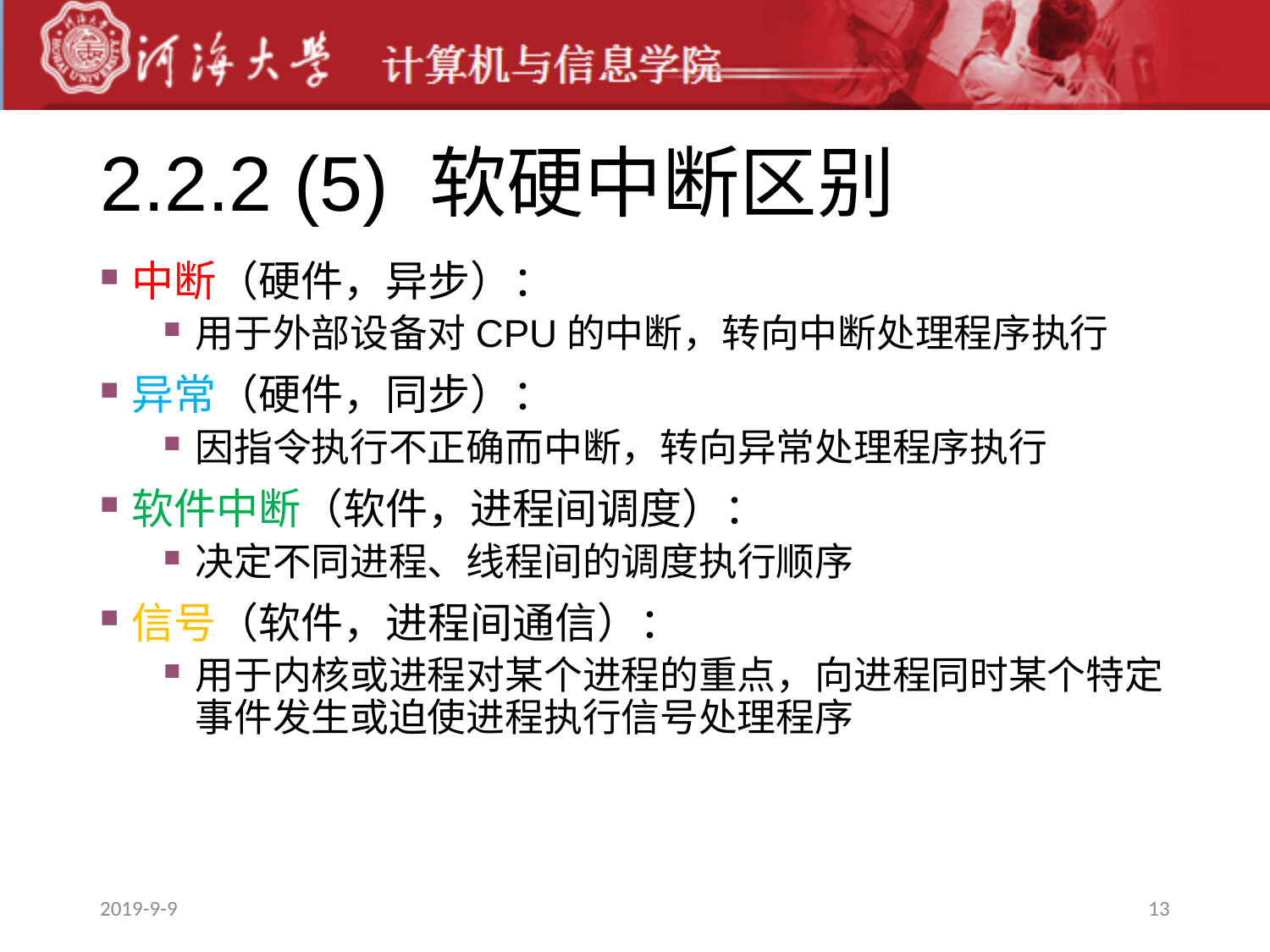

# 2.2.2 (5) 软硬中断区别
中断（硬件，异步）：
用于外部设备对CPU的中断，转向中断处理程序执行
异常（硬件，同步）：
因指令执行不正确而中断，转向异常处理程序执行
软件中断（软件，进程间调度）：
决定不同进程、线程间的调度执行顺序
信号（软件，进程间通信）：
用于内核或进程对某个进程的重点，向进程同时某个特定事件发生或迫使进程执行信号处理程序

2019-9-9
13